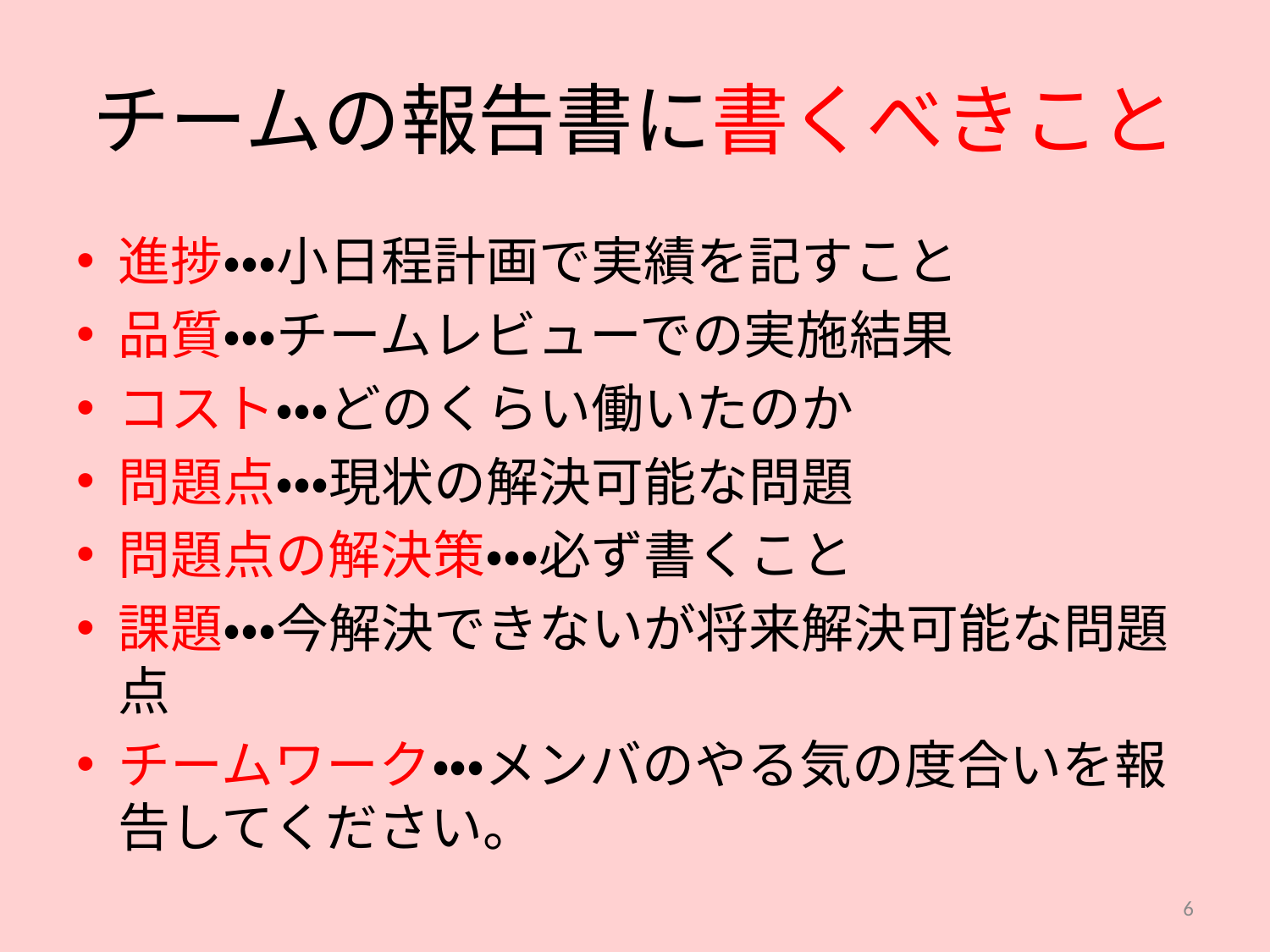

# チームの報告書に書くべきこと
進捗・・・小日程計画で実績を記すこと
品質・・・チームレビューでの実施結果
コスト・・・どのくらい働いたのか
問題点・・・現状の解決可能な問題
問題点の解決策・・・必ず書くこと
課題・・・今解決できないが将来解決可能な問題点
チームワーク・・・メンバのやる気の度合いを報告してください。

6